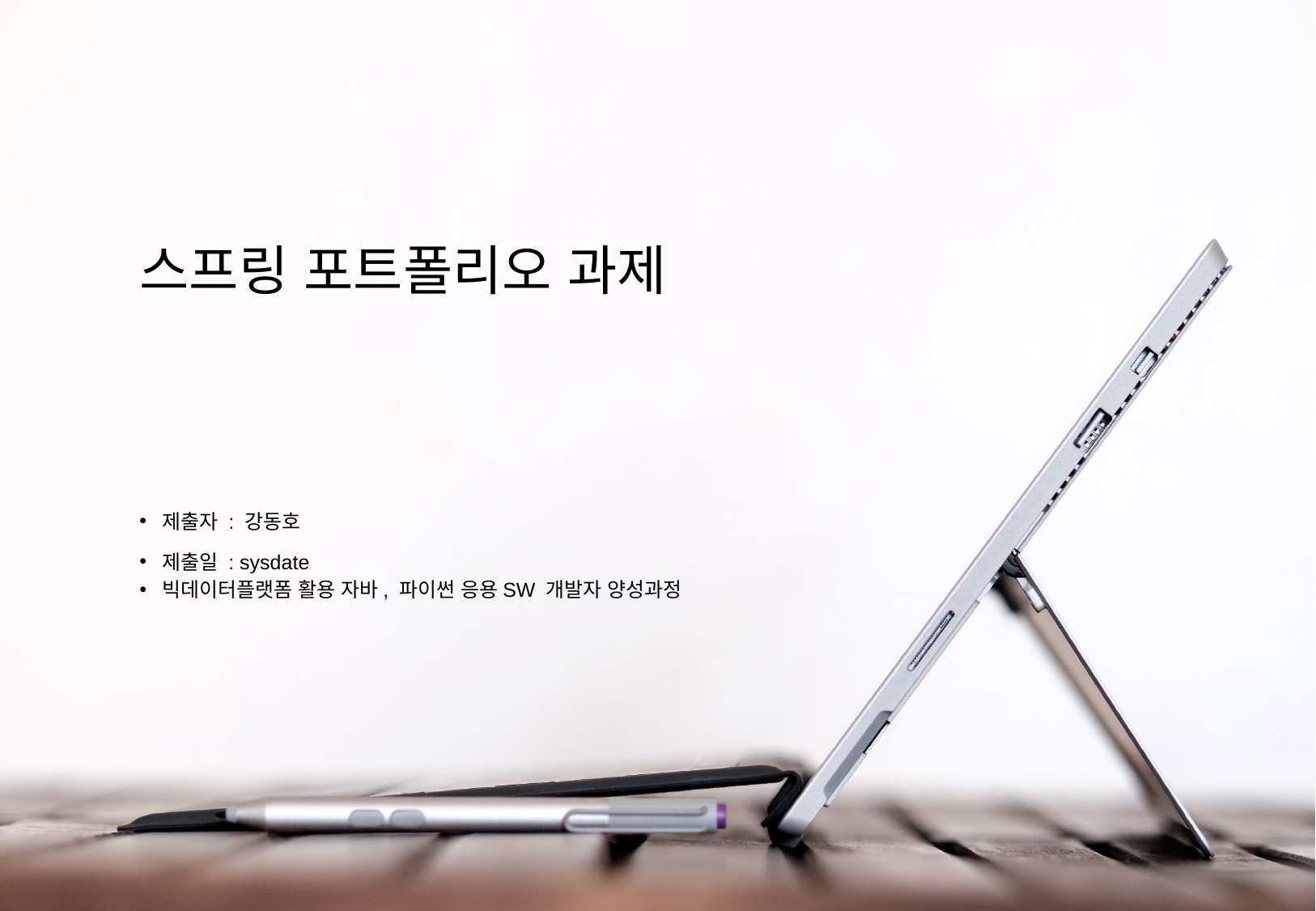

# 스프링 포트폴리오 과제
제출자 : 강동호
제출일 : sysdate
빅데이터플랫폼 활용 자바, 파이썬 응용SW 개발자 양성과정